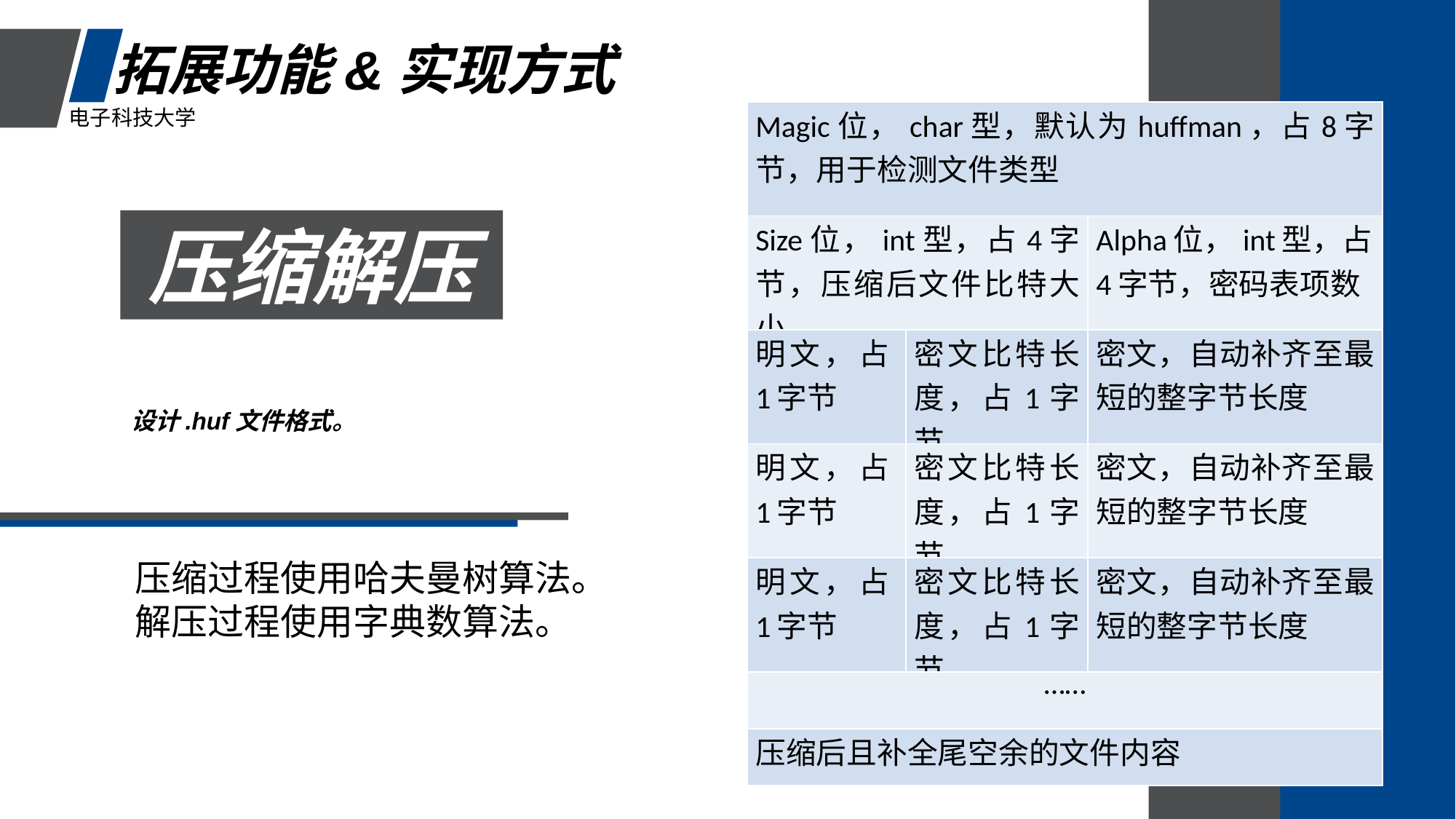

拓展功能&实现方式
电子科技大学
| Magic位，char型，默认为huffman，占8字节，用于检测文件类型 |  |  |
| --- | --- | --- |
| Size位，int型，占4字节，压缩后文件比特大小 |  | Alpha位，int型，占4字节，密码表项数 |
| 明文，占1字节 | 密文比特长度，占1字节 | 密文，自动补齐至最短的整字节长度 |
| 明文，占1字节 | 密文比特长度，占1字节 | 密文，自动补齐至最短的整字节长度 |
| 明文，占1字节 | 密文比特长度，占1字节 | 密文，自动补齐至最短的整字节长度 |
| …… |  |  |
| 压缩后且补全尾空余的文件内容 |  |  |
压缩解压
设计.huf文件格式。

压缩过程使用哈夫曼树算法。
解压过程使用字典数算法。